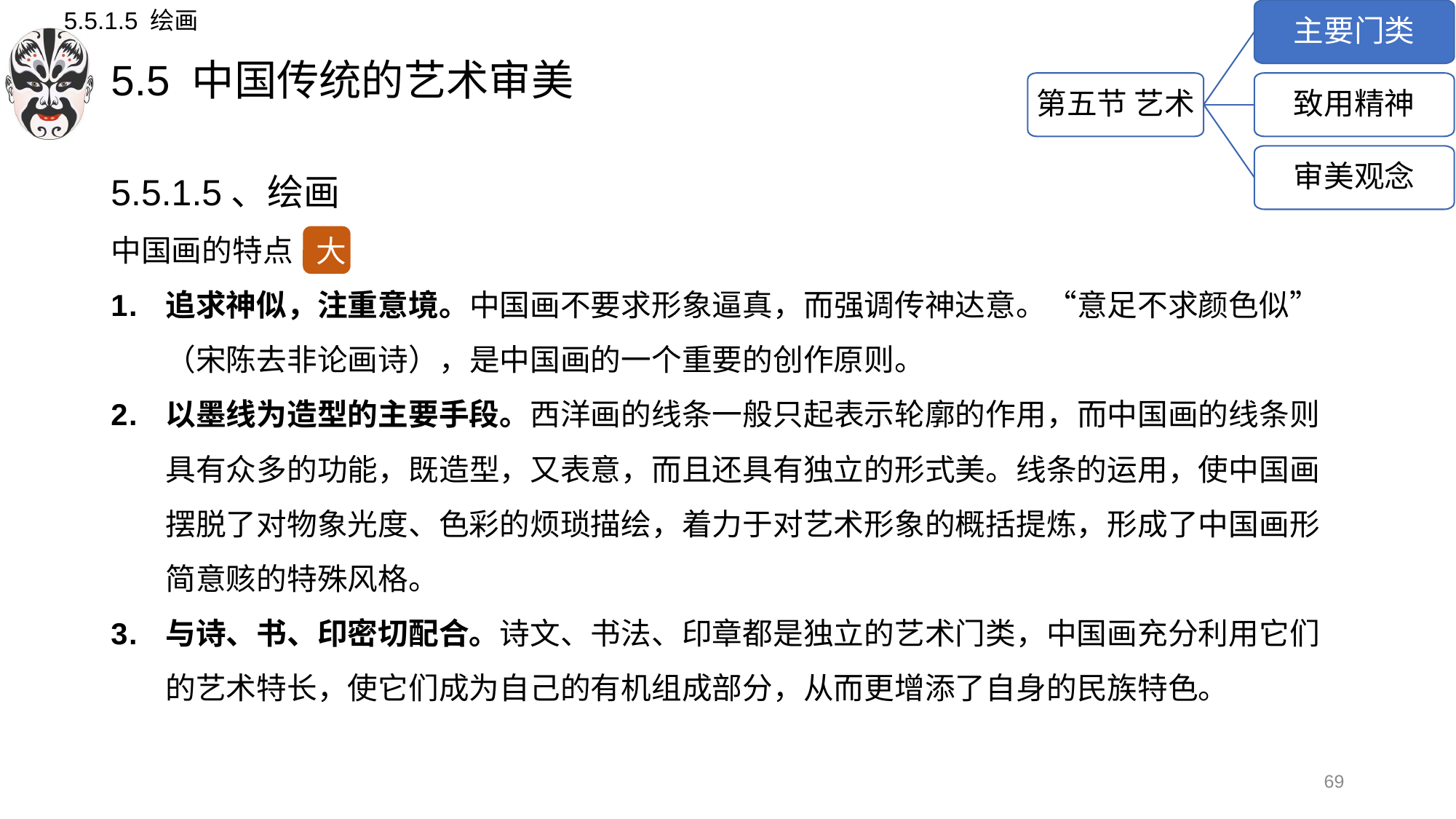

5.5.1.5 绘画
主要门类
# 5.5 中国传统的艺术审美

第五节 艺术
致用精神

5.5.1.5、绘画
中国画的特点
追求神似，注重意境。中国画不要求形象逼真，而强调传神达意。“意足不求颜色似”（宋陈去非论画诗），是中国画的一个重要的创作原则。
以墨线为造型的主要手段。西洋画的线条一般只起表示轮廓的作用，而中国画的线条则具有众多的功能，既造型，又表意，而且还具有独立的形式美。线条的运用，使中国画摆脱了对物象光度、色彩的烦琐描绘，着力于对艺术形象的概括提炼，形成了中国画形简意赅的特殊风格。
与诗、书、印密切配合。诗文、书法、印章都是独立的艺术门类，中国画充分利用它们的艺术特长，使它们成为自己的有机组成部分，从而更增添了自身的民族特色。

审美观念
大
69